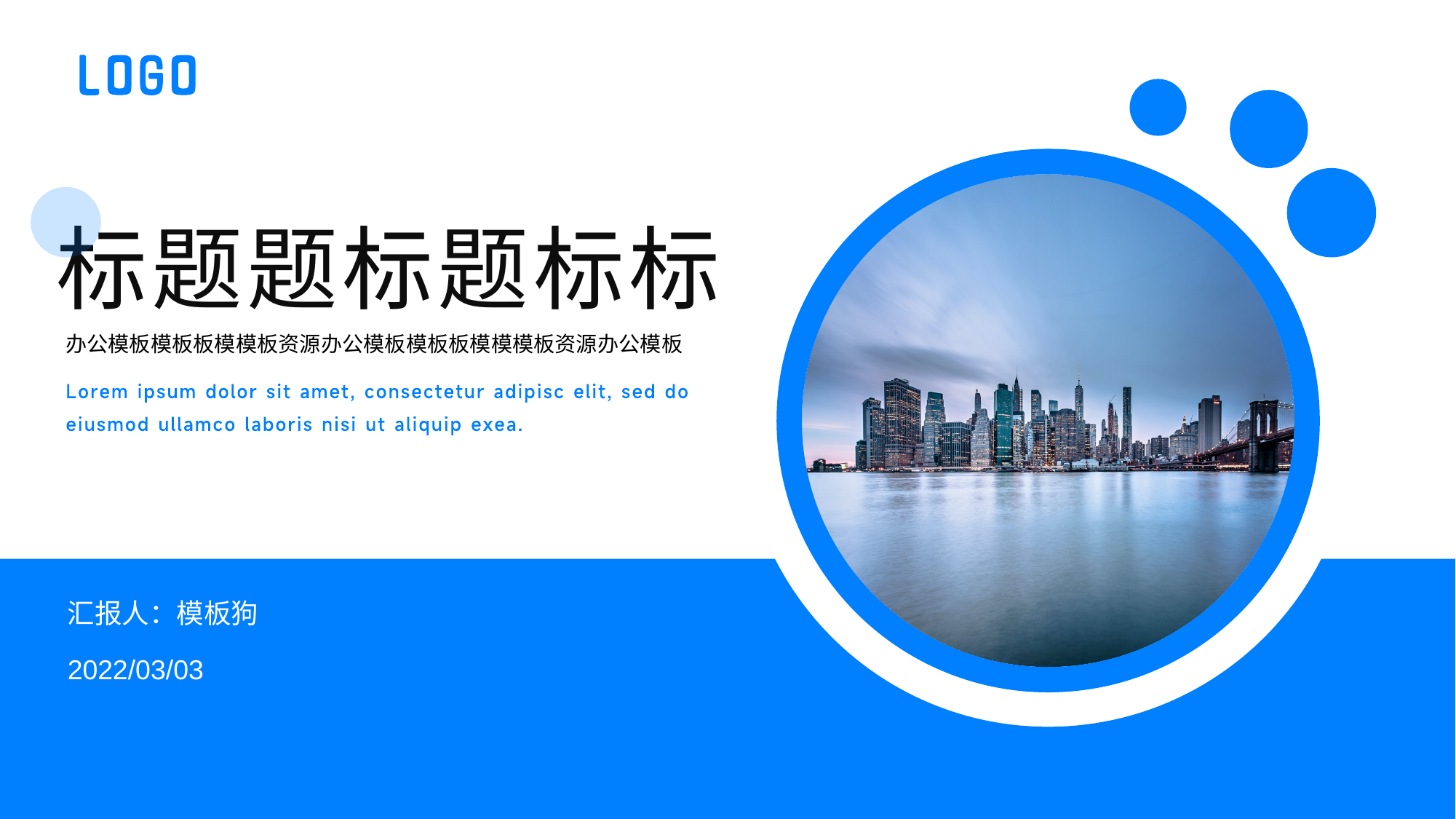

标题题标题标标
办公模板模板板模模板资源办公模板模板板模模模板资源办公模板

汇报人：模板狗
2022/03/03